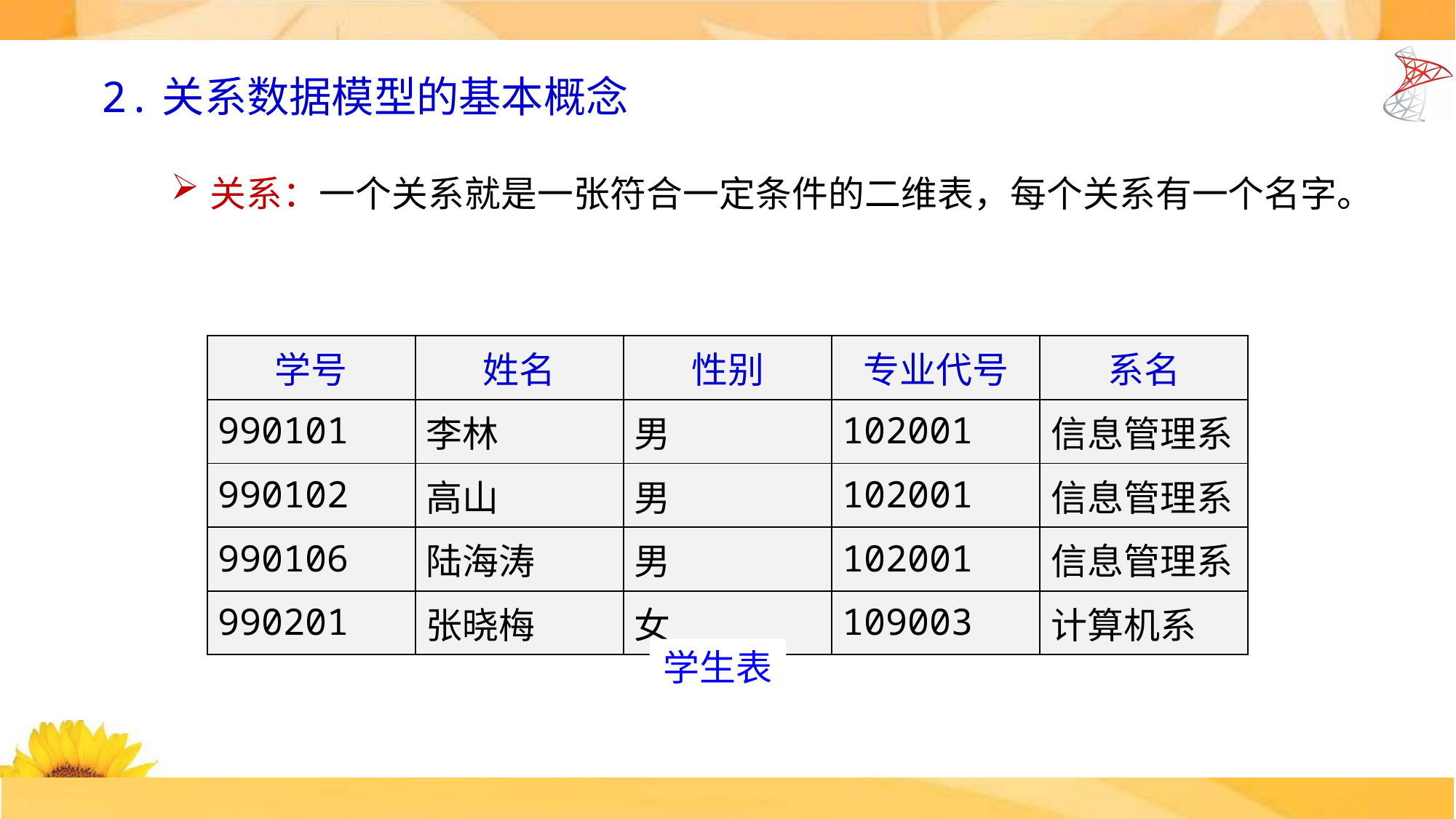

# 2.关系数据模型的基本概念
关系：一个关系就是一张符合一定条件的二维表，每个关系有一个名字。
| 学号 | 姓名 | 性别 | 专业代号 | 系名 |
| --- | --- | --- | --- | --- |
| 990101 | 李林 | 男 | 102001 | 信息管理系 |
| 990102 | 高山 | 男 | 102001 | 信息管理系 |
| 990106 | 陆海涛 | 男 | 102001 | 信息管理系 |
| 990201 | 张晓梅 | 女 | 109003 | 计算机系 |
学生表